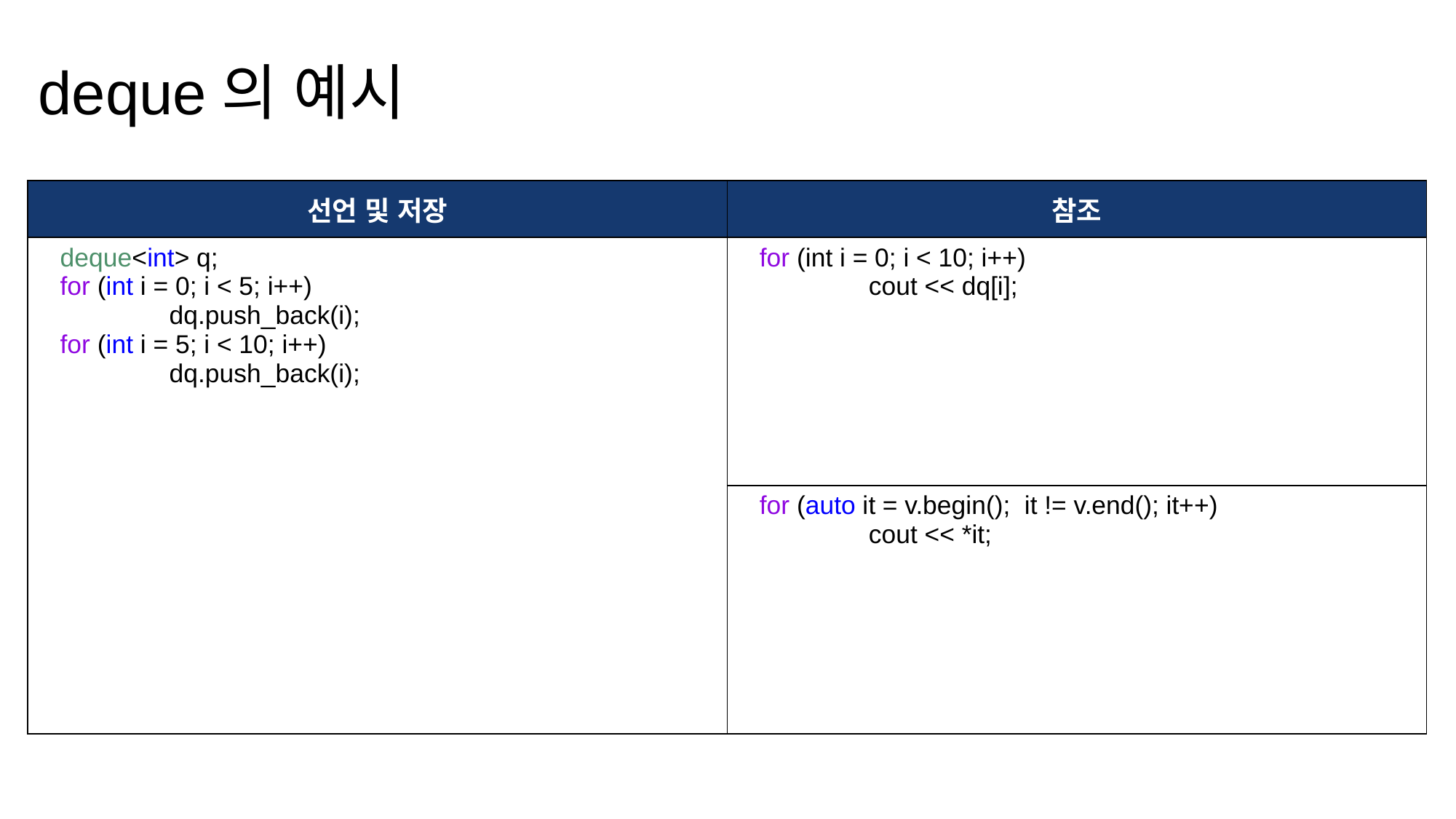

deque의 예시
| 선언 및 저장 | 참조 |
| --- | --- |
| deque<int> q; for (int i = 0; i < 5; i++) dq.push\_back(i); for (int i = 5; i < 10; i++) dq.push\_back(i); | for (int i = 0; i < 10; i++) cout << dq[i]; |
|  | for (auto it = v.begin(); it != v.end(); it++) cout << \*it; |